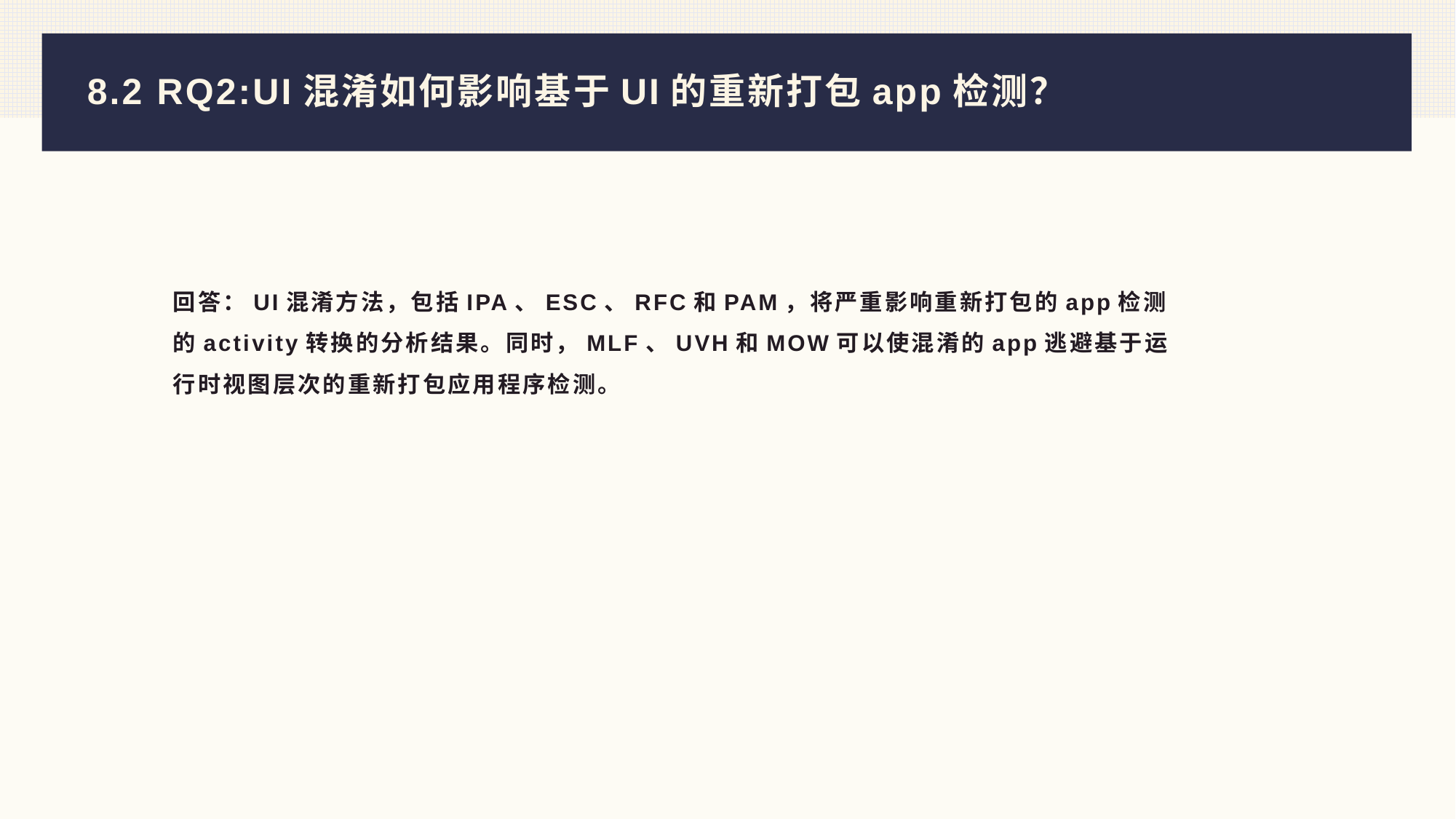

# 8.2 RQ2:UI混淆如何影响基于UI的重新打包app检测？
回答：UI混淆方法，包括IPA、ESC、RFC和PAM，将严重影响重新打包的app检测的activity转换的分析结果。同时，MLF、UVH和MOW可以使混淆的app逃避基于运行时视图层次的重新打包应用程序检测。